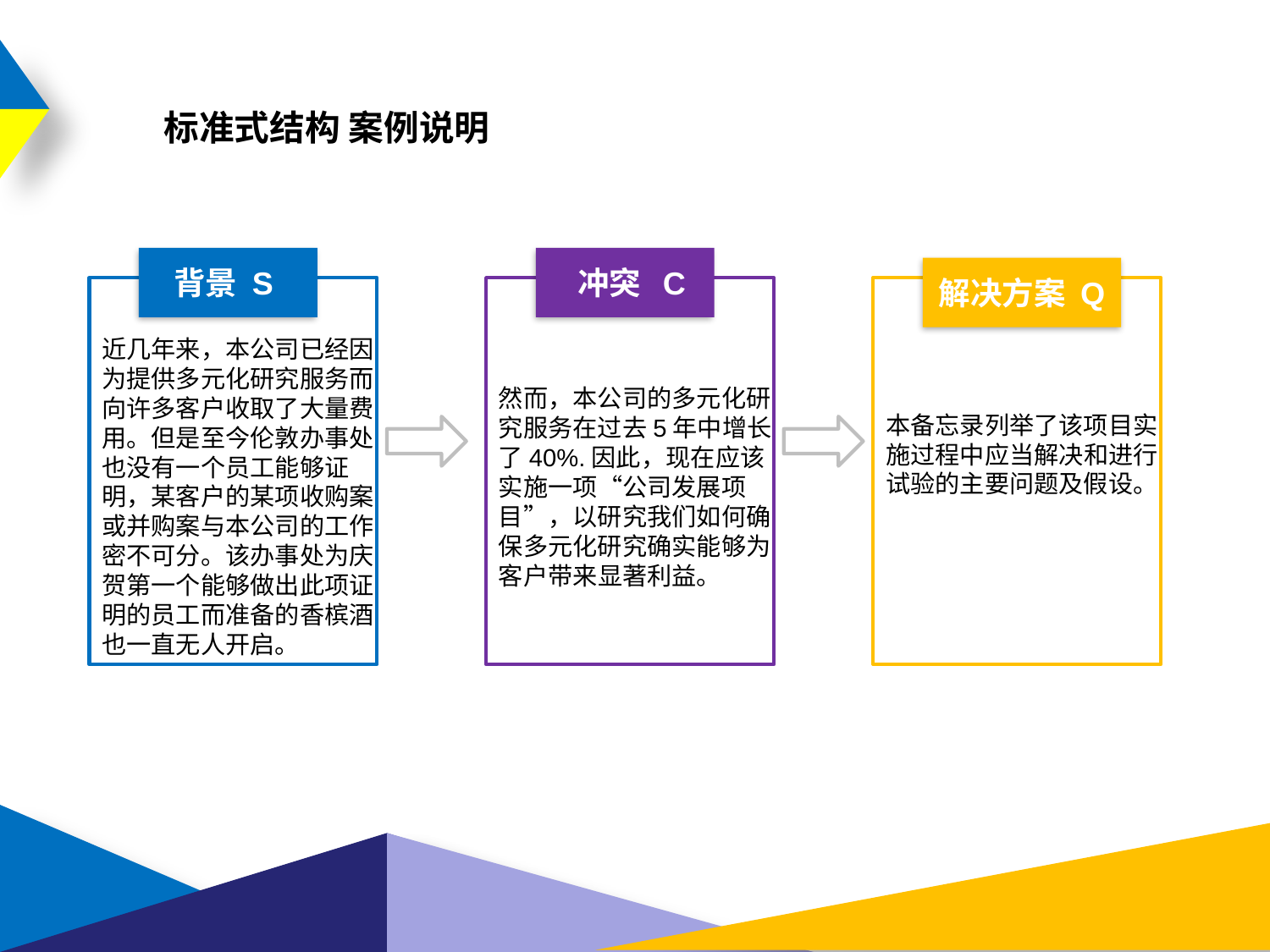

标准式结构 案例说明

背景 S
  冲突  C
解决方案 Q

近几年来，本公司已经因为提供多元化研究服务而向许多客户收取了大量费用。但是至今伦敦办事处也没有一个员工能够证明，某客户的某项收购案或并购案与本公司的工作密不可分。该办事处为庆贺第一个能够做出此项证明的员工而准备的香槟酒也一直无人开启。
然而，本公司的多元化研究服务在过去5年中增长了40%.因此，现在应该实施一项“公司发展项目”，以研究我们如何确保多元化研究确实能够为客户带来显著利益。
本备忘录列举了该项目实施过程中应当解决和进行试验的主要问题及假设。